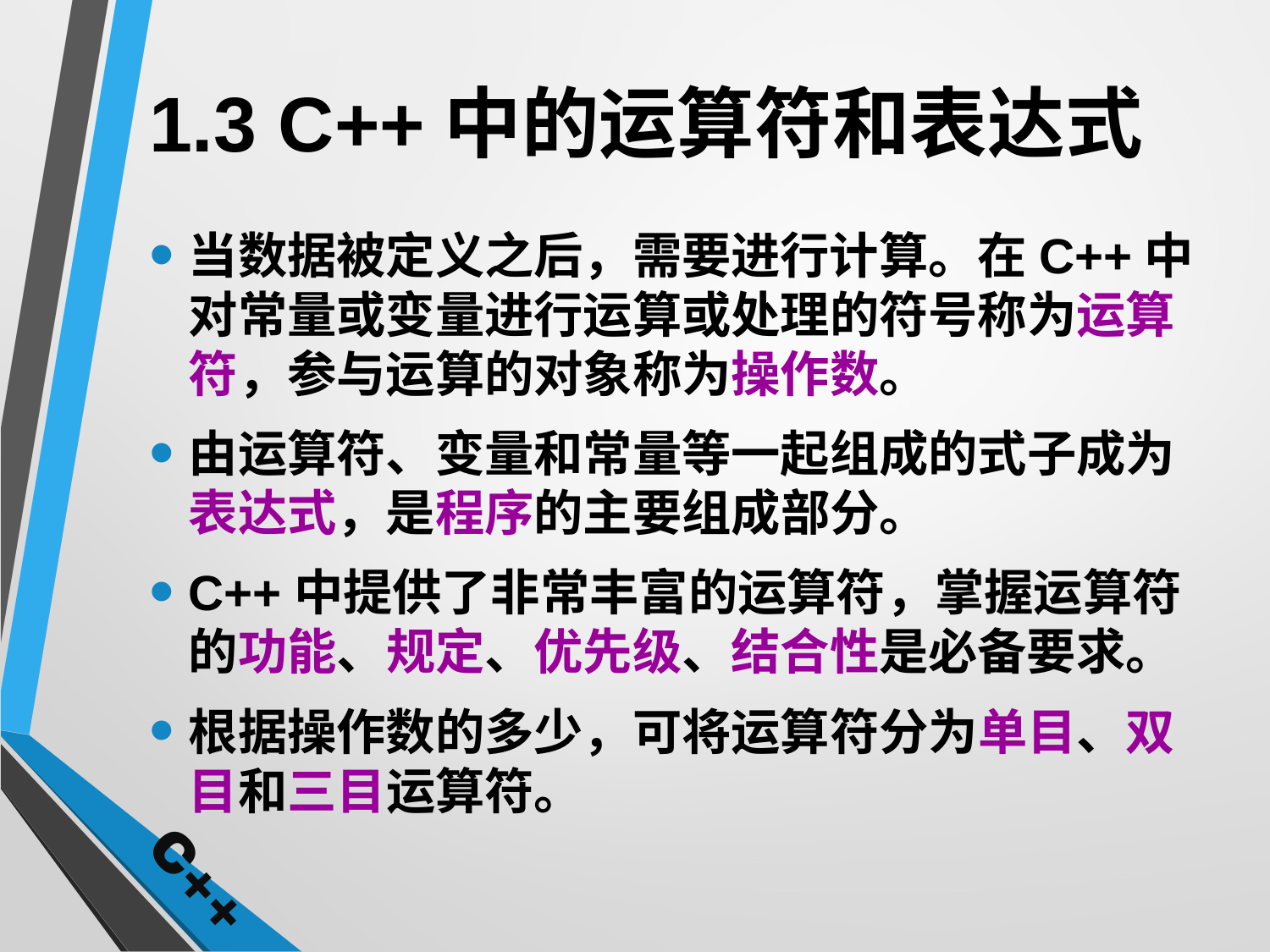

# 1.3 C++中的运算符和表达式
当数据被定义之后，需要进行计算。在C++中对常量或变量进行运算或处理的符号称为运算符，参与运算的对象称为操作数。
由运算符、变量和常量等一起组成的式子成为表达式，是程序的主要组成部分。
C++中提供了非常丰富的运算符，掌握运算符的功能、规定、优先级、结合性是必备要求。
根据操作数的多少，可将运算符分为单目、双目和三目运算符。